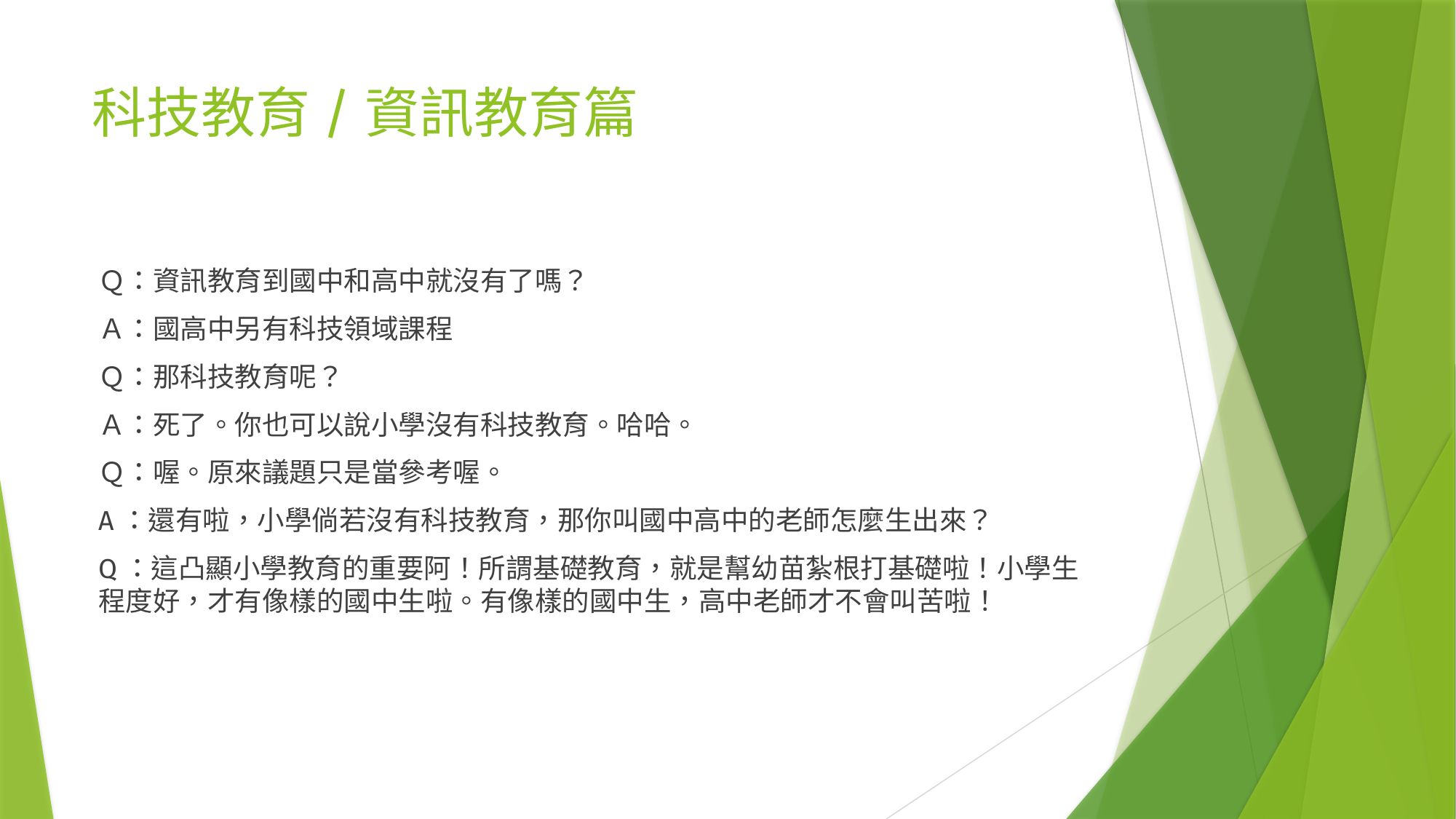

# 科技教育/資訊教育篇
Ｑ：資訊教育到國中和高中就沒有了嗎？
Ａ：國高中另有科技領域課程
Ｑ：那科技教育呢？
Ａ：死了。你也可以說小學沒有科技教育。哈哈。
Ｑ：喔。原來議題只是當參考喔。
A：還有啦，小學倘若沒有科技教育，那你叫國中高中的老師怎麼生出來？
Q：這凸顯小學教育的重要阿！所謂基礎教育，就是幫幼苗紮根打基礎啦！小學生程度好，才有像樣的國中生啦。有像樣的國中生，高中老師才不會叫苦啦！